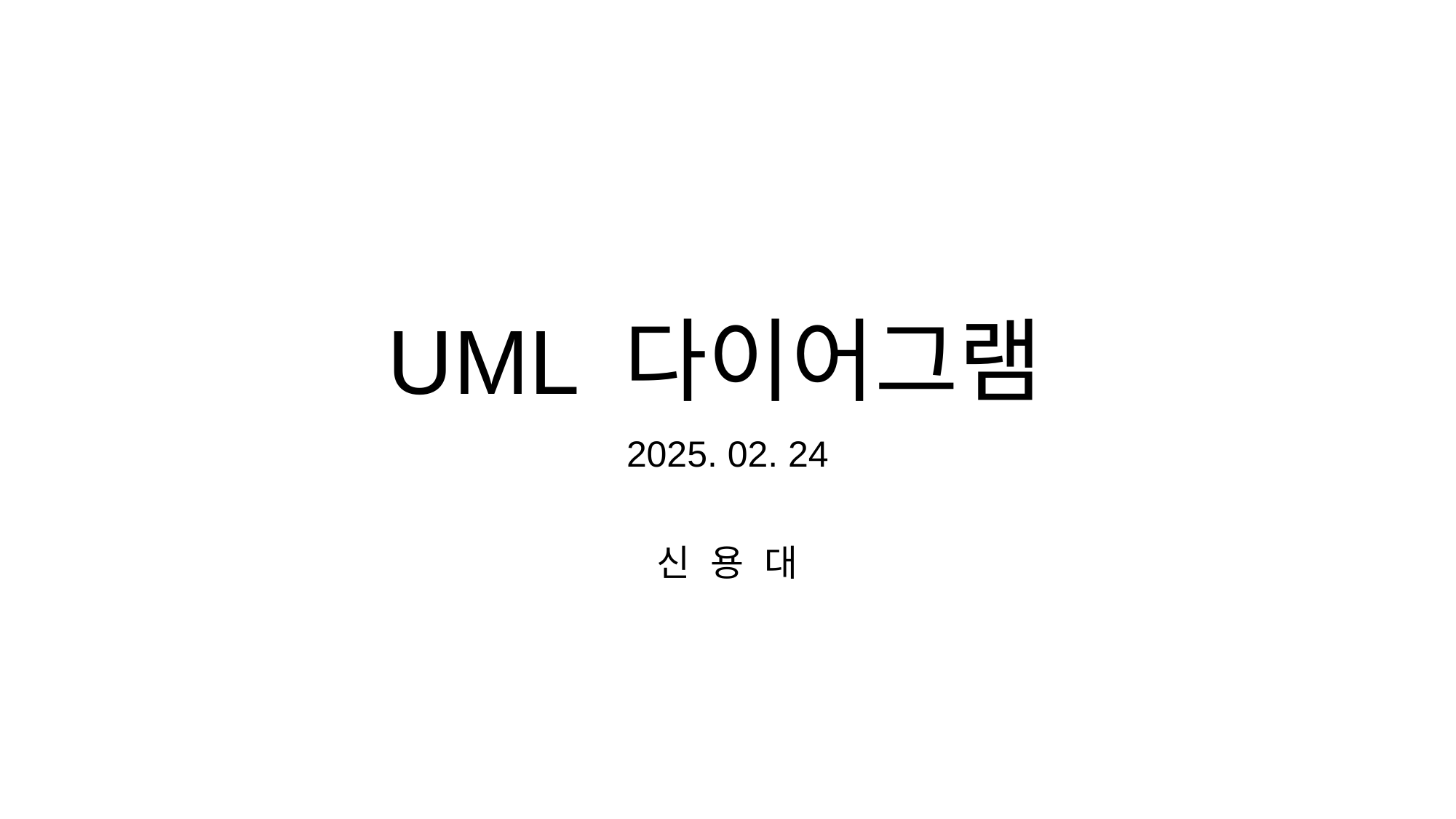

# UML 다이어그램
2025. 02. 24

신  용  대